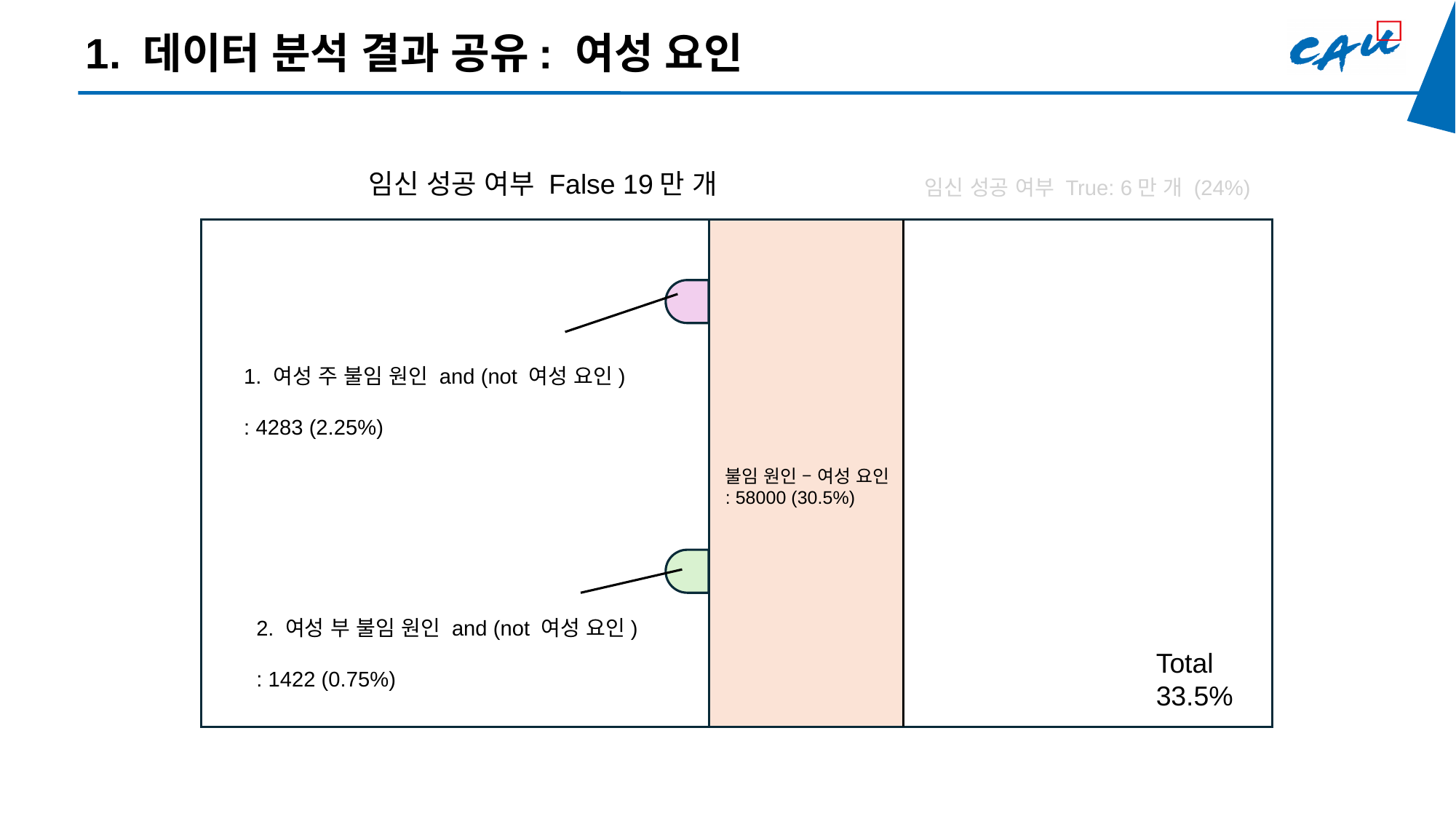

1. 데이터 분석 결과 공유: 여성 요인
임신 성공 여부 False 19만 개
임신 성공 여부 True: 6만 개 (24%)

1. 여성 주 불임 원인 and (not 여성 요인)
: 4283 (2.25%)
불임 원인 – 여성 요인
: 58000 (30.5%)

2. 여성 부 불임 원인 and (not 여성 요인)
: 1422 (0.75%)
Total
33.5%